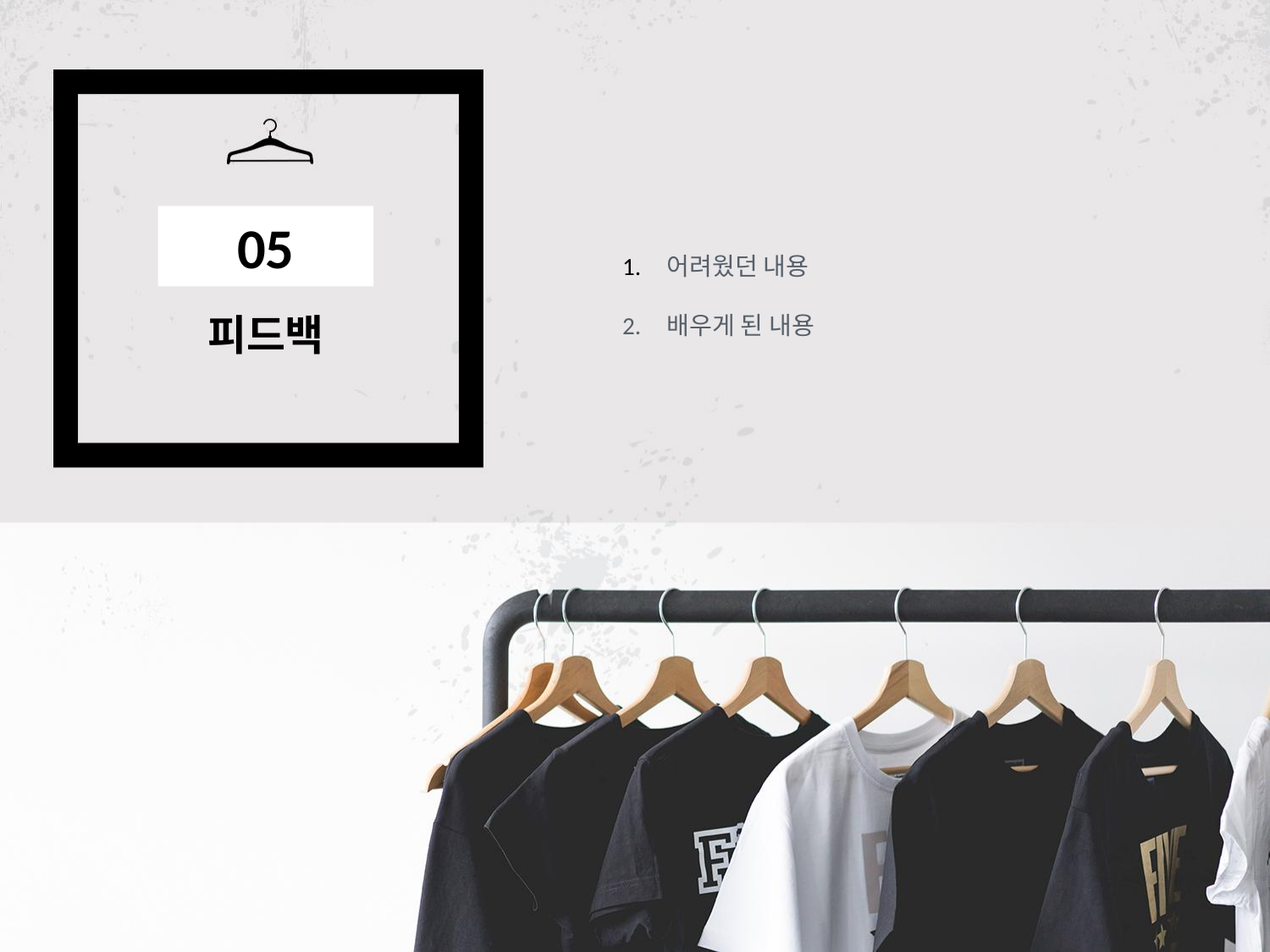

05
피드백
어려웠던 내용
배우게 된 내용